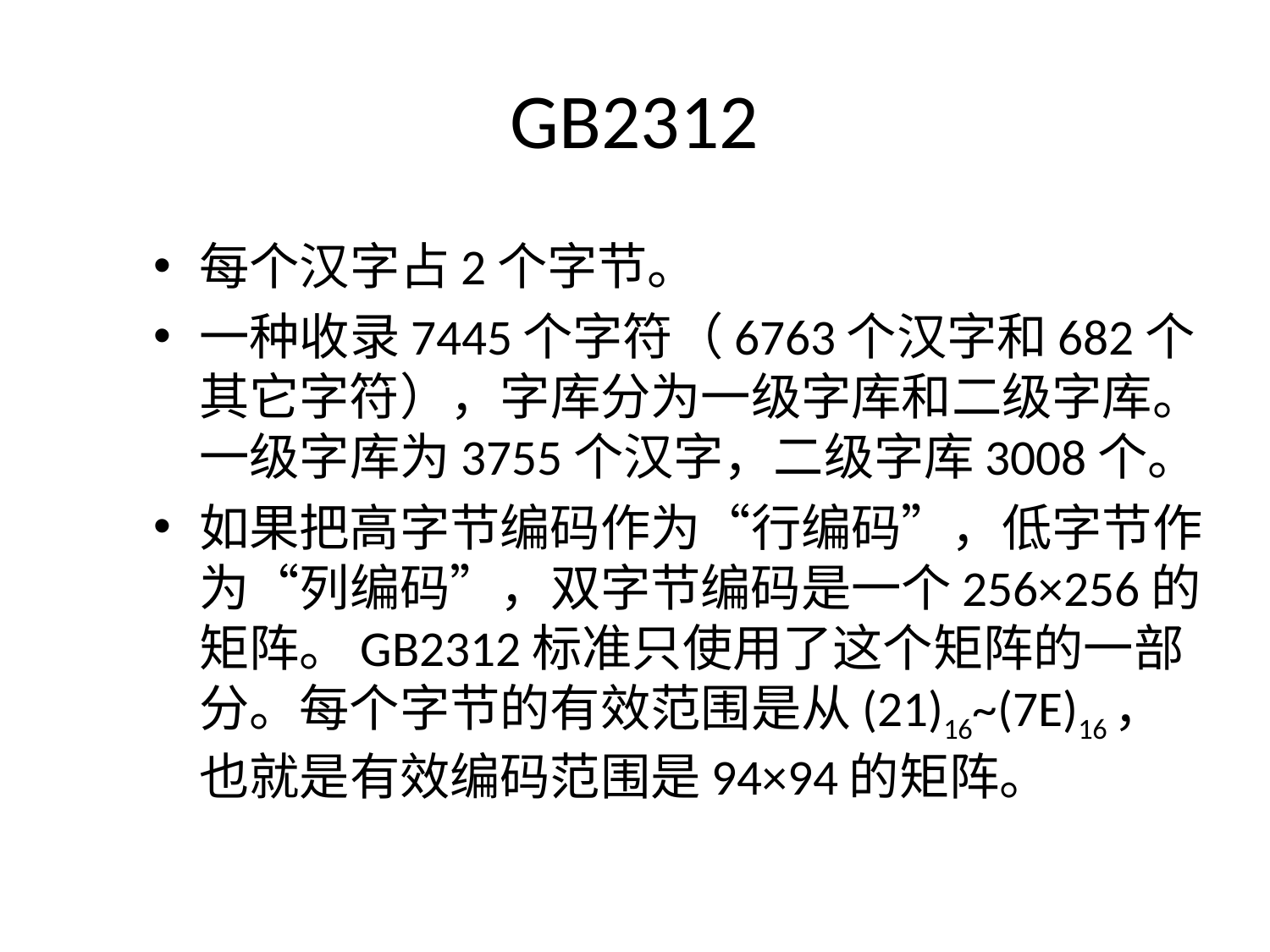

# GB2312
每个汉字占2个字节。
一种收录7445个字符（6763个汉字和682个其它字符），字库分为一级字库和二级字库。一级字库为3755个汉字，二级字库3008个。
如果把高字节编码作为“行编码”，低字节作为“列编码”，双字节编码是一个256×256的矩阵。GB2312标准只使用了这个矩阵的一部分。每个字节的有效范围是从(21)16~(7E)16，也就是有效编码范围是94×94的矩阵。